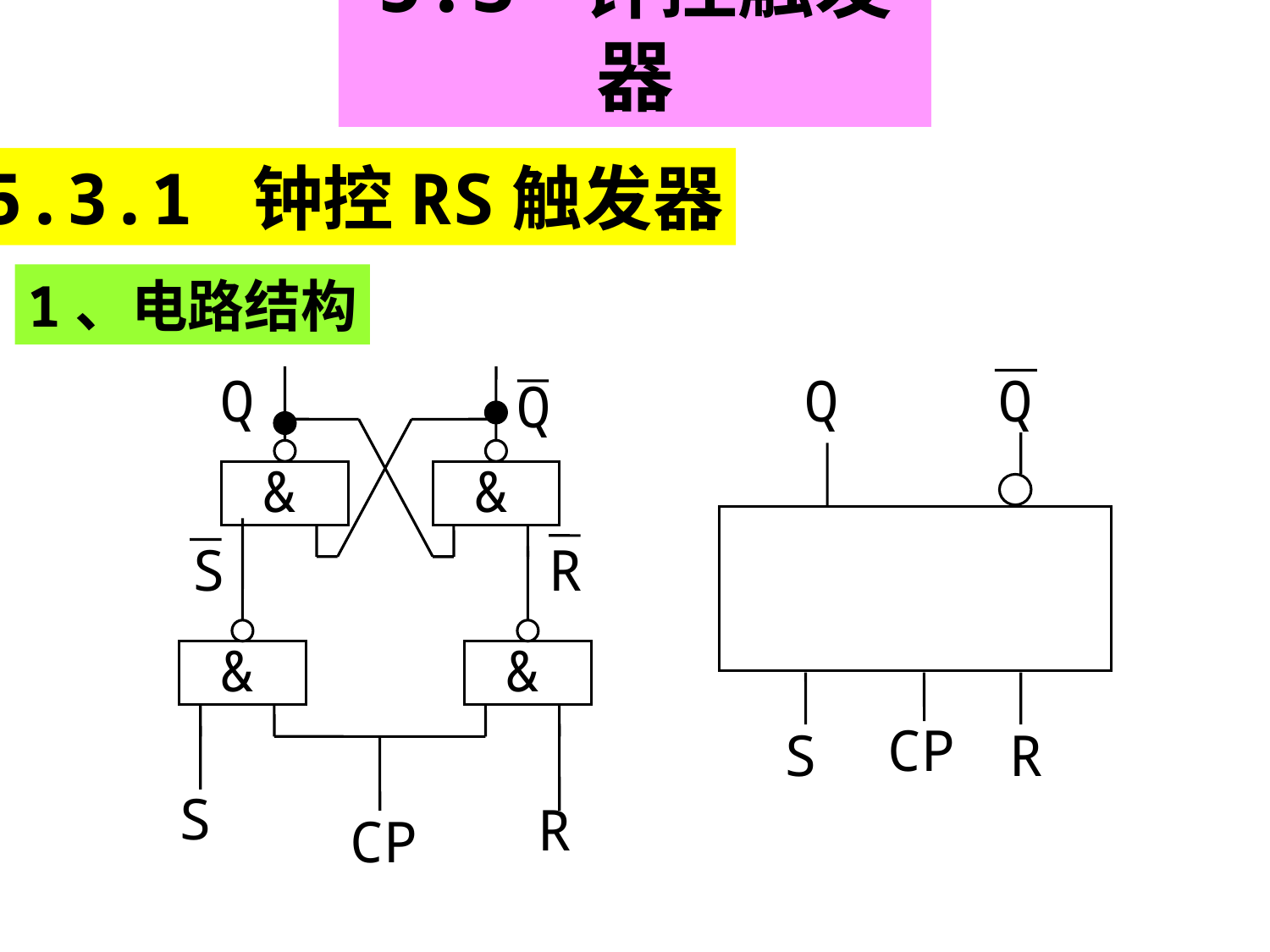

5.3 钟控触发器
5.3.1 钟控RS触发器
1、电路结构
Q
Q

&
&

S
R

&
&

S
R
CP
Q
Q

CP
S
R
22